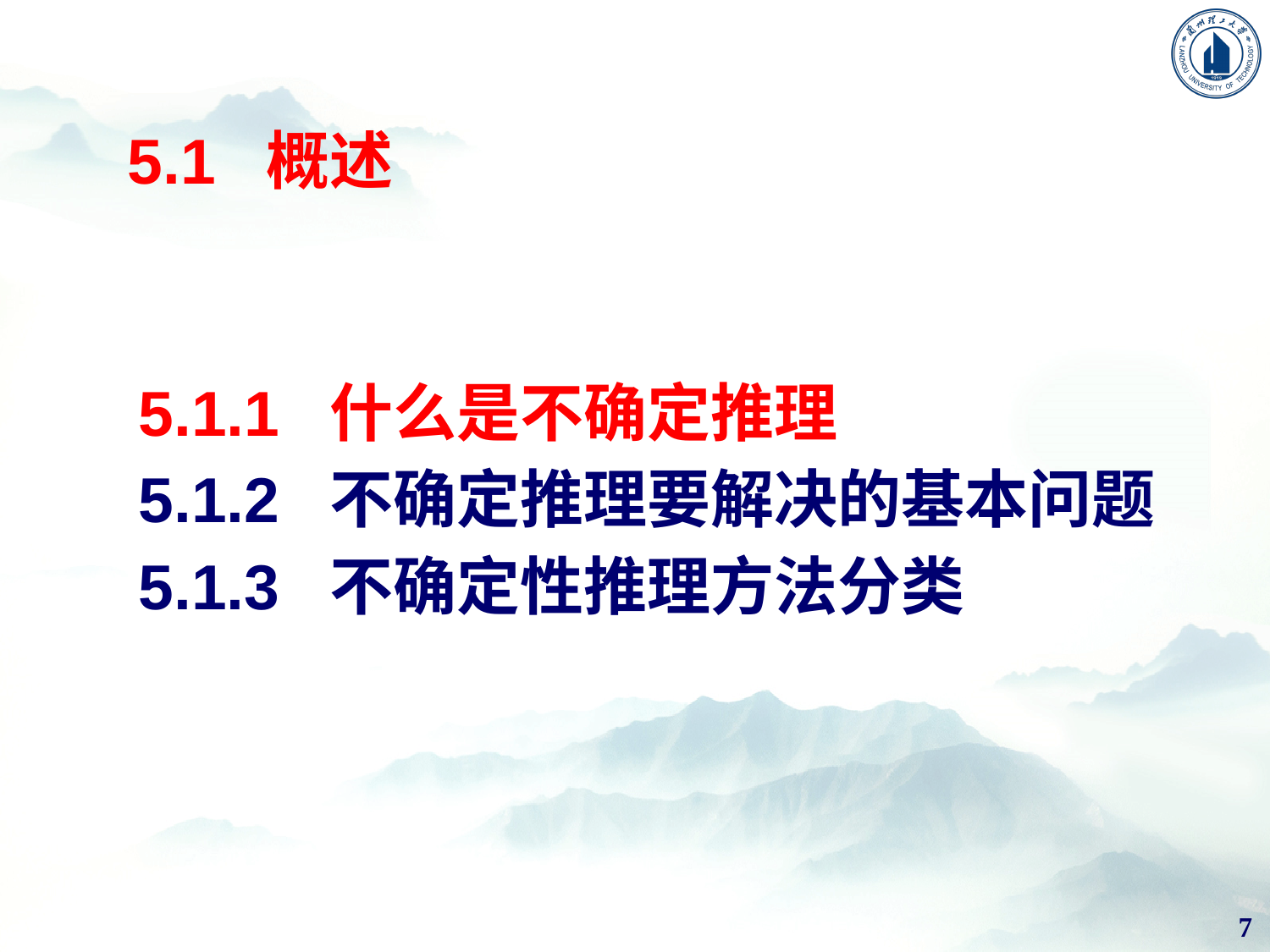

# 5.1  概述
5.1.1  什么是不确定推理
5.1.2  不确定推理要解决的基本问题
5.1.3  不确定性推理方法分类
7